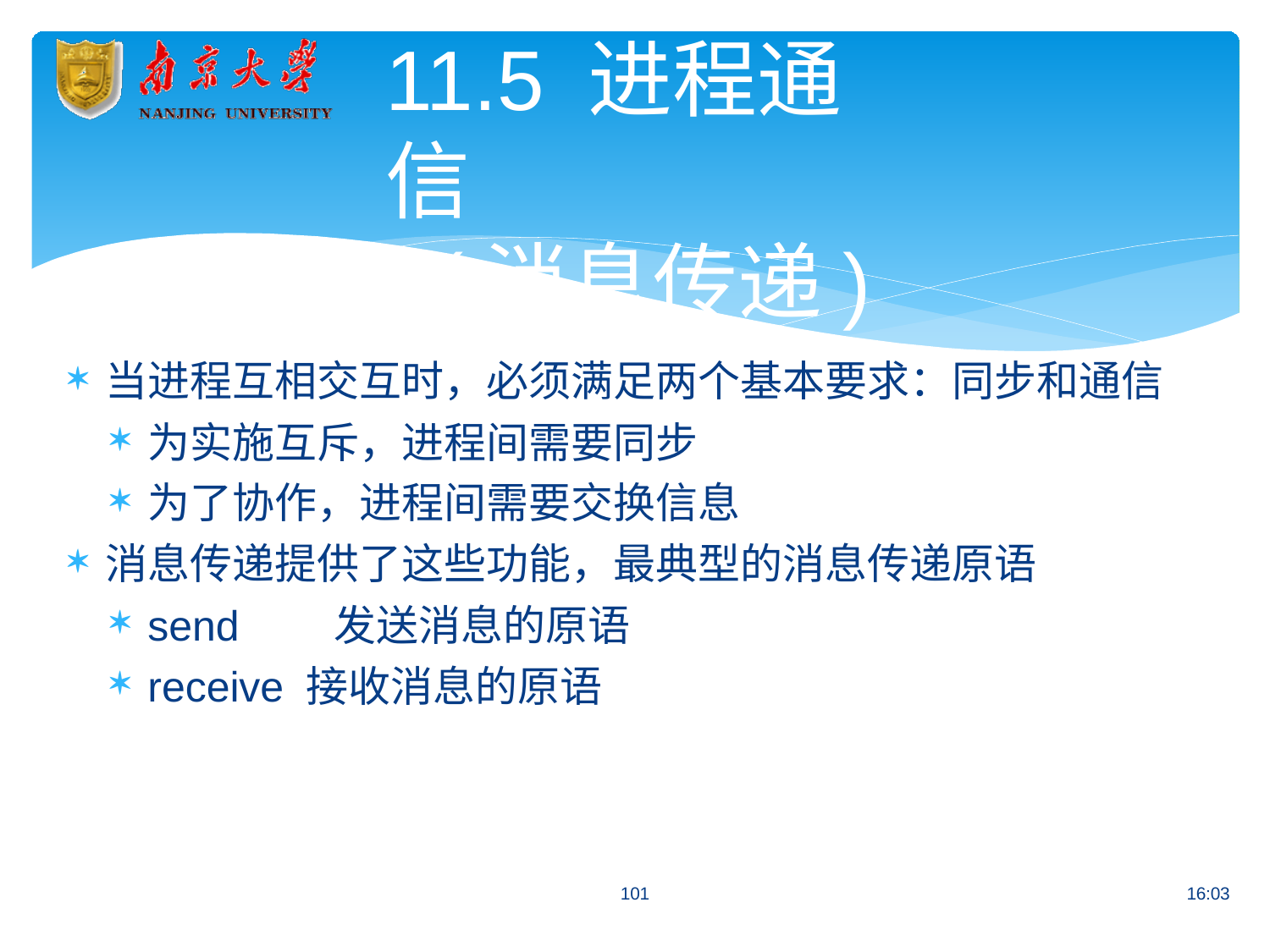

# 11.5 进程通信
(消息传递)

当进程互相交互时，必须满足两个基本要求：同步和通信
为实施互斥，进程间需要同步
为了协作，进程间需要交换信息
消息传递提供了这些功能，最典型的消息传递原语
send	发送消息的原语
receive 接收消息的原语
101
16:03